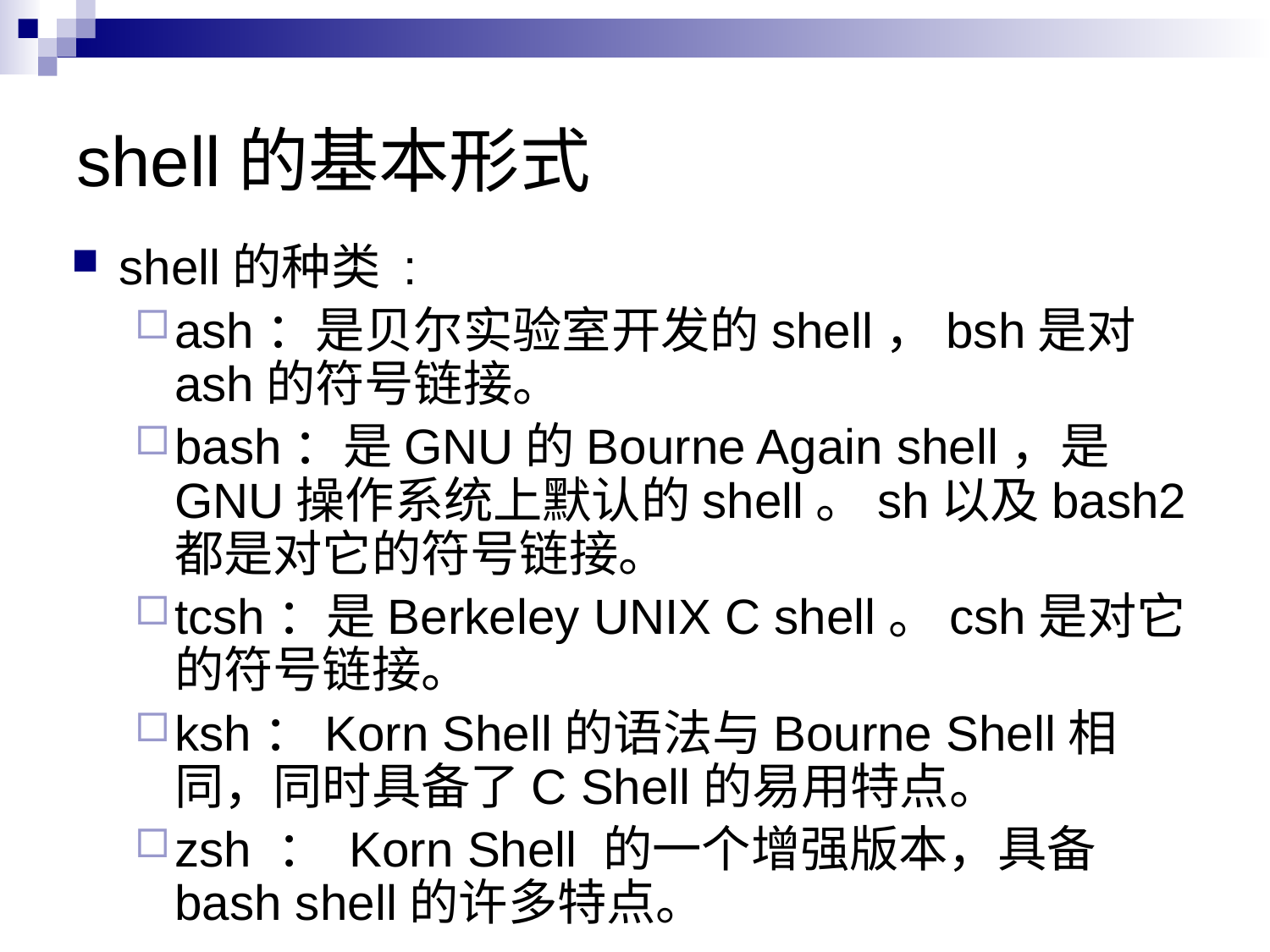

# shell的基本形式
shell的种类 :
ash：是贝尔实验室开发的shell，bsh是对ash的符号链接。
bash：是GNU的Bourne Again shell，是GNU操作系统上默认的shell。sh以及bash2都是对它的符号链接。
tcsh：是Berkeley UNIX C shell。csh是对它的符号链接。
ksh：Korn Shell的语法与Bourne Shell相同，同时具备了C Shell的易用特点。
zsh ： Korn Shell 的一个增强版本，具备bash shell的许多特点。